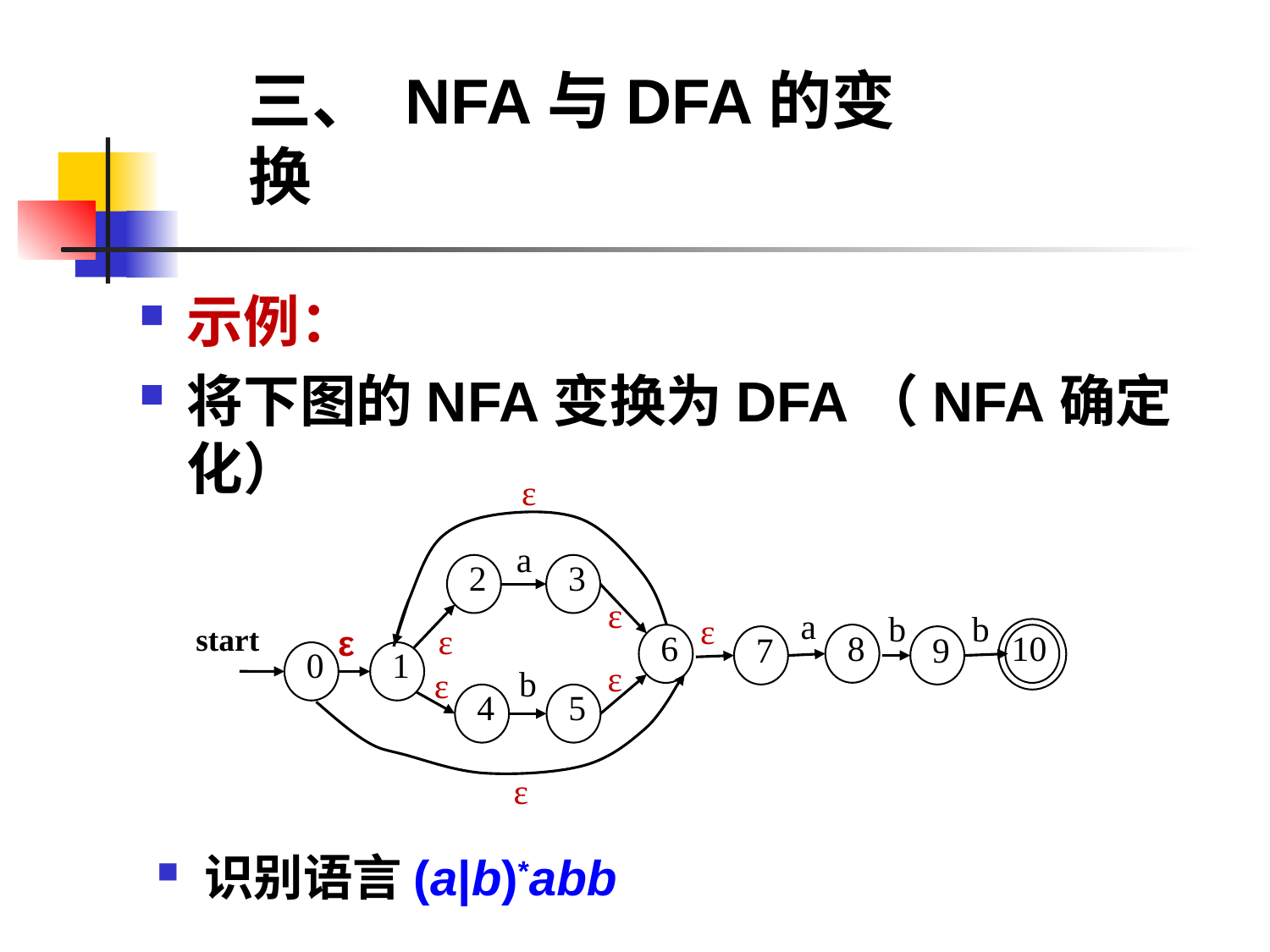

三、 NFA与DFA的变换
示例：
将下图的NFA变换为DFA（NFA确定化）
ε

a
2

3

ε
a
b
b
ε
 ε
ε

8

6

10

7

9

0

1

ε
b
ε
4

5

ε
start
识别语言(a|b)*abb